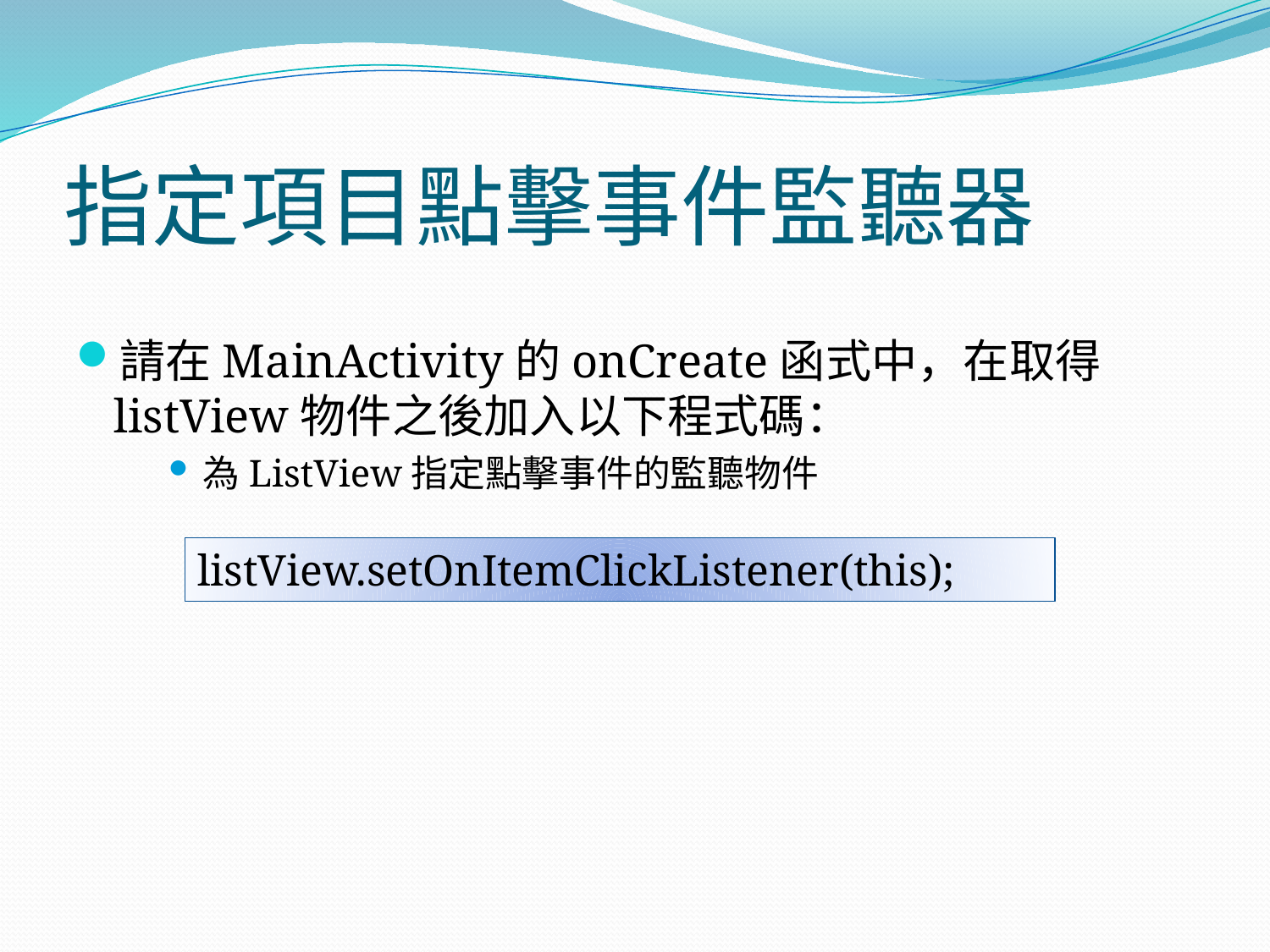

# 指定項目點擊事件監聽器
請在MainActivity的onCreate函式中，在取得listView物件之後加入以下程式碼：
為ListView指定點擊事件的監聽物件
listView.setOnItemClickListener(this);